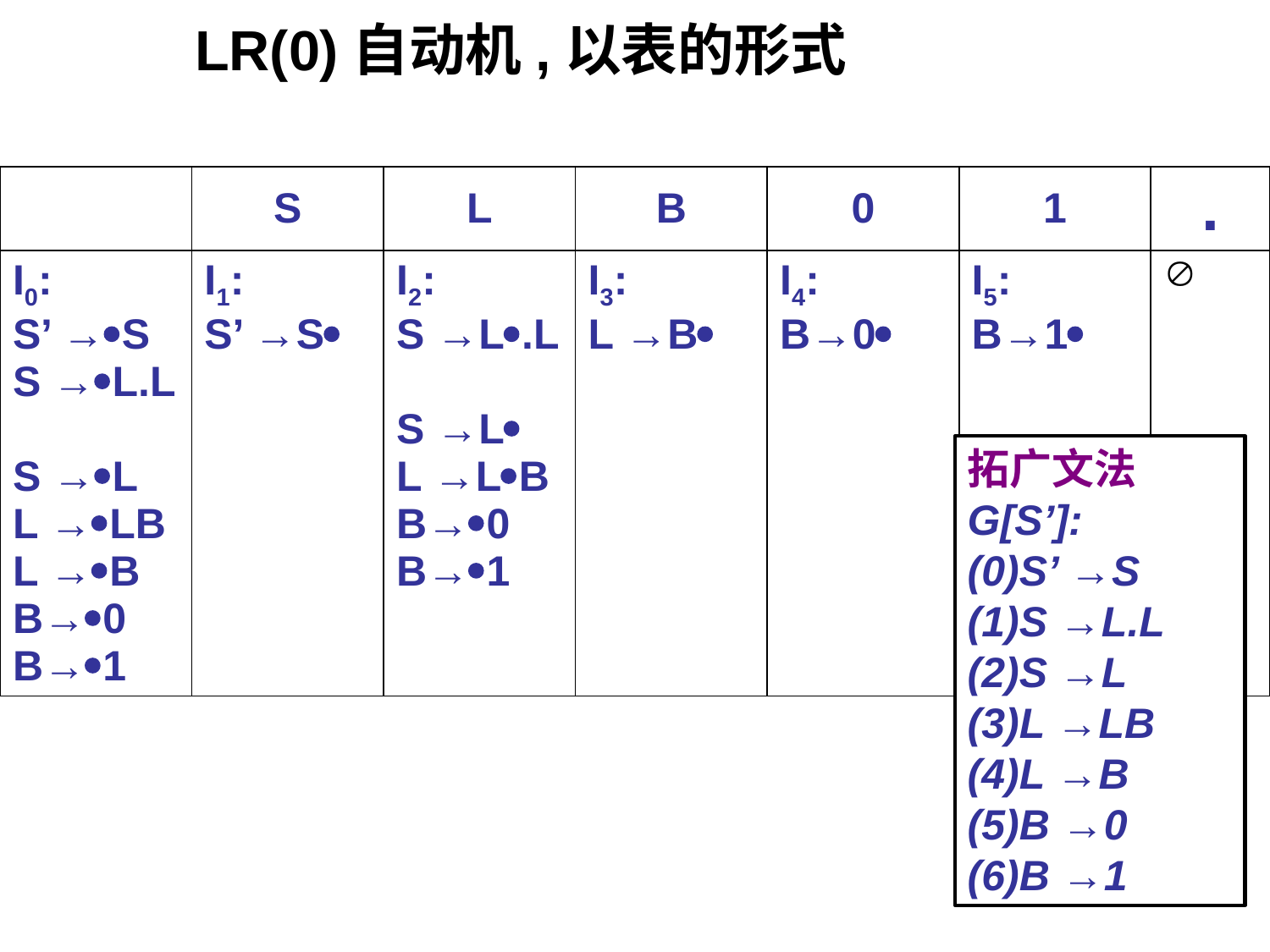

LR(0)自动机,以表的形式
|  | S | L | B | 0 | 1 | . |
| --- | --- | --- | --- | --- | --- | --- |
| I0: S’ →•S S →•L.L S →•L L →•LB L →•B B→•0 B→•1 | I1: S’ →S• | I2: S →L•.L S →L• L →L•B B→•0 B→•1 | I3: L →B• | I4: B→0• | I5: B→1• | ∅ |
拓广文法G[S’]:
(0)S’ →S
(1)S →L.L
(2)S →L
(3)L →LB
(4)L →B
(5)B →0
(6)B →1